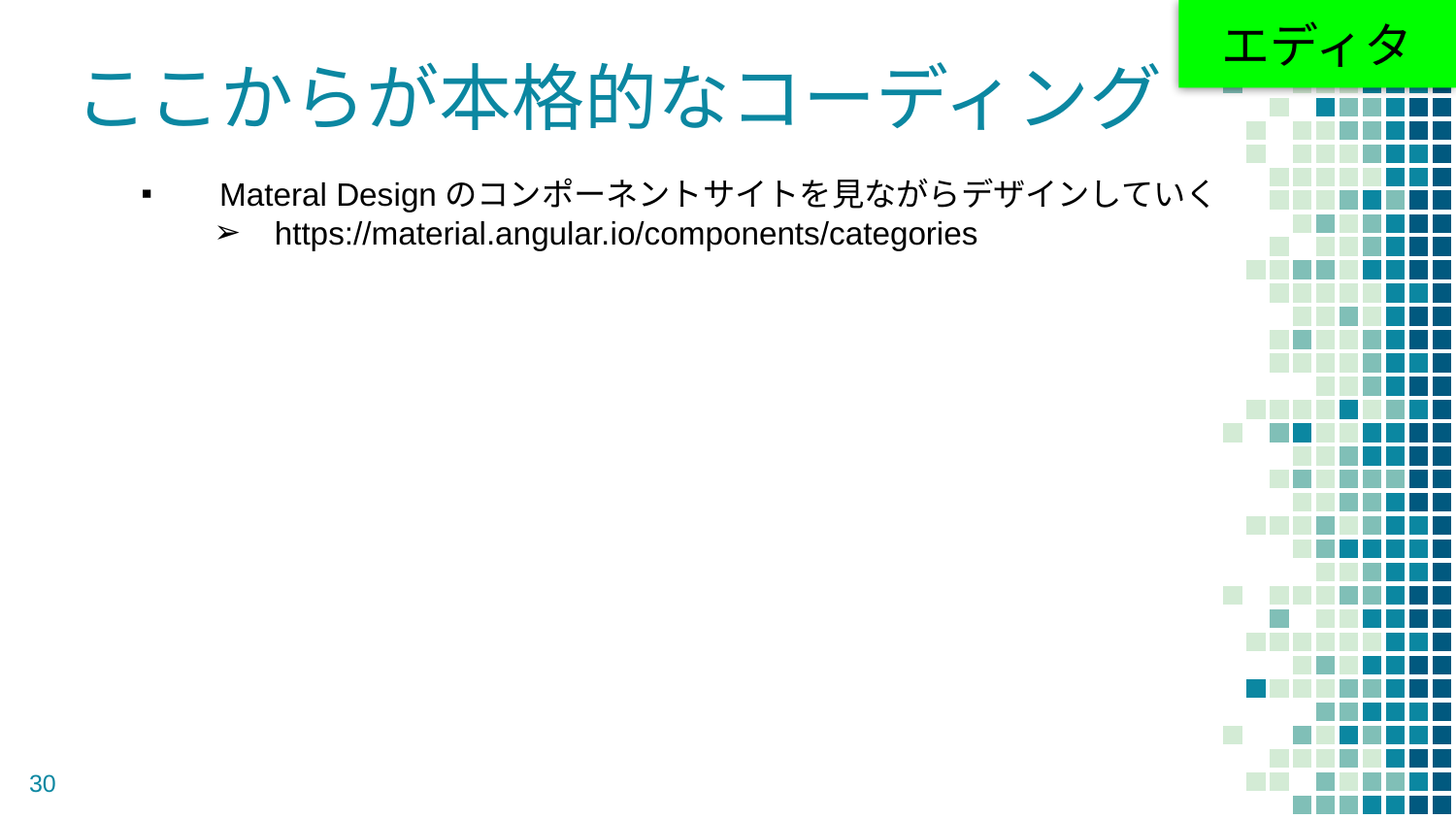

エディタ
# ここからが本格的なコーディング

  Materal Designのコンポーネントサイトを見ながらデザインしていく
https://material.angular.io/components/categories

30